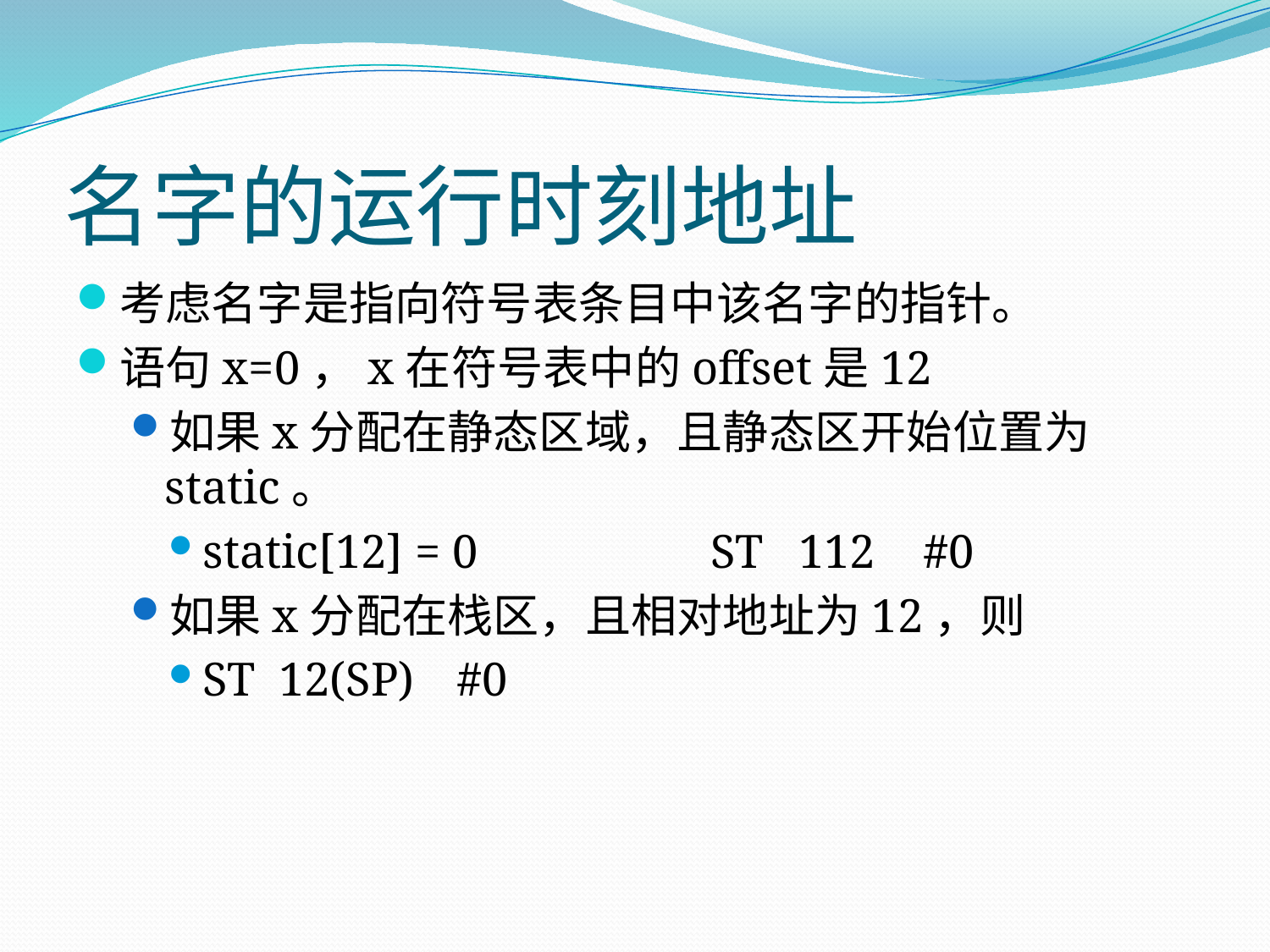

# 名字的运行时刻地址
考虑名字是指向符号表条目中该名字的指针。
语句x=0，x在符号表中的offset是12
如果x分配在静态区域，且静态区开始位置为static。
static[12] = 0		ST   112    #0
如果x分配在栈区，且相对地址为12，则
ST  12(SP) 	#0